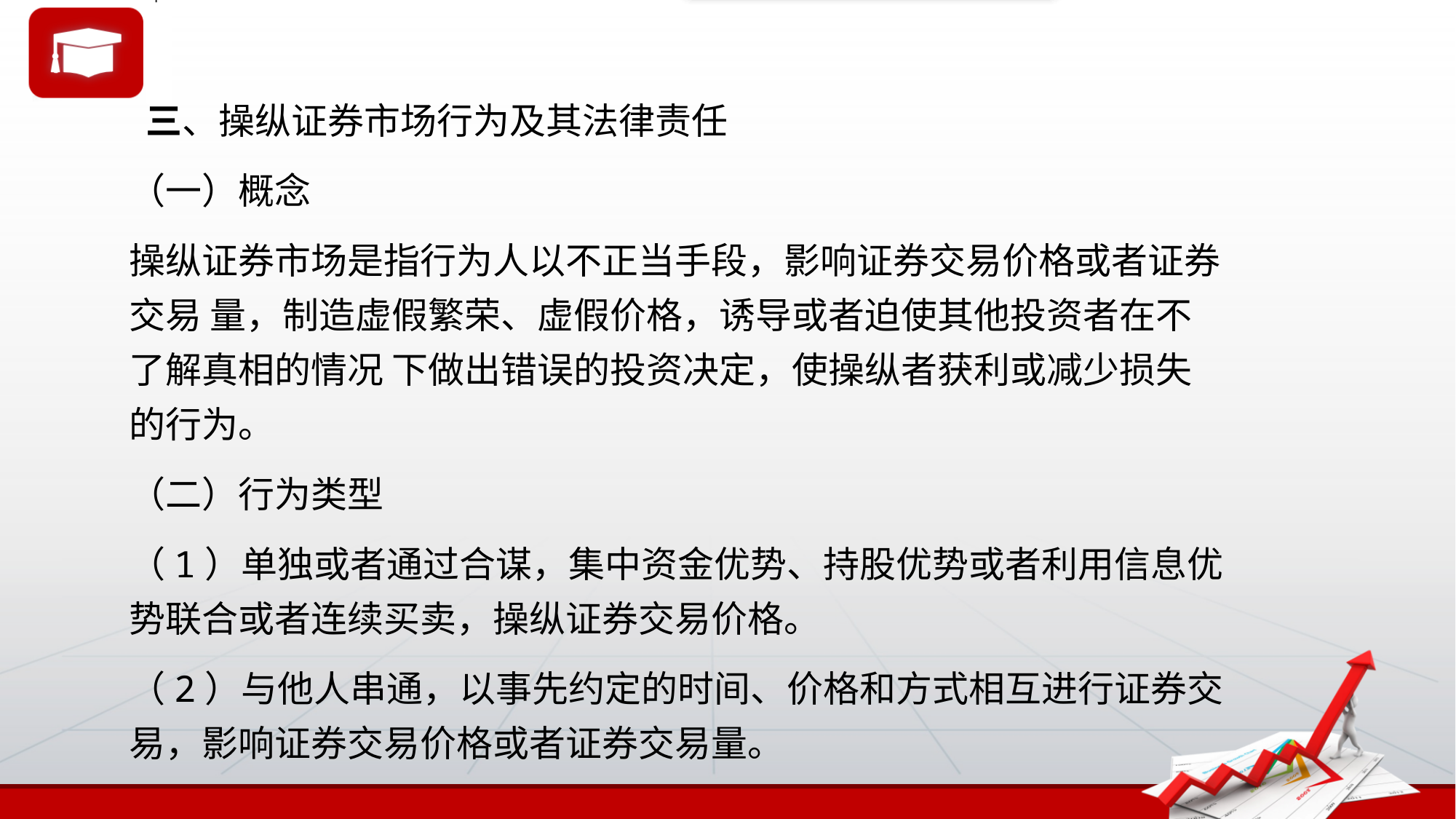

三、操纵证券市场行为及其法律责任
（一）概念
操纵证券市场是指行为人以不正当手段，影响证券交易价格或者证券交易 量，制造虚假繁荣、虚假价格，诱导或者迫使其他投资者在不了解真相的情况 下做出错误的投资决定，使操纵者获利或减少损失的行为。
（二）行为类型
（1）单独或者通过合谋，集中资金优势、持股优势或者利用信息优势联合或者连续买卖，操纵证券交易价格。
（2）与他人串通，以事先约定的时间、价格和方式相互进行证券交易，影响证券交易价格或者证券交易量。